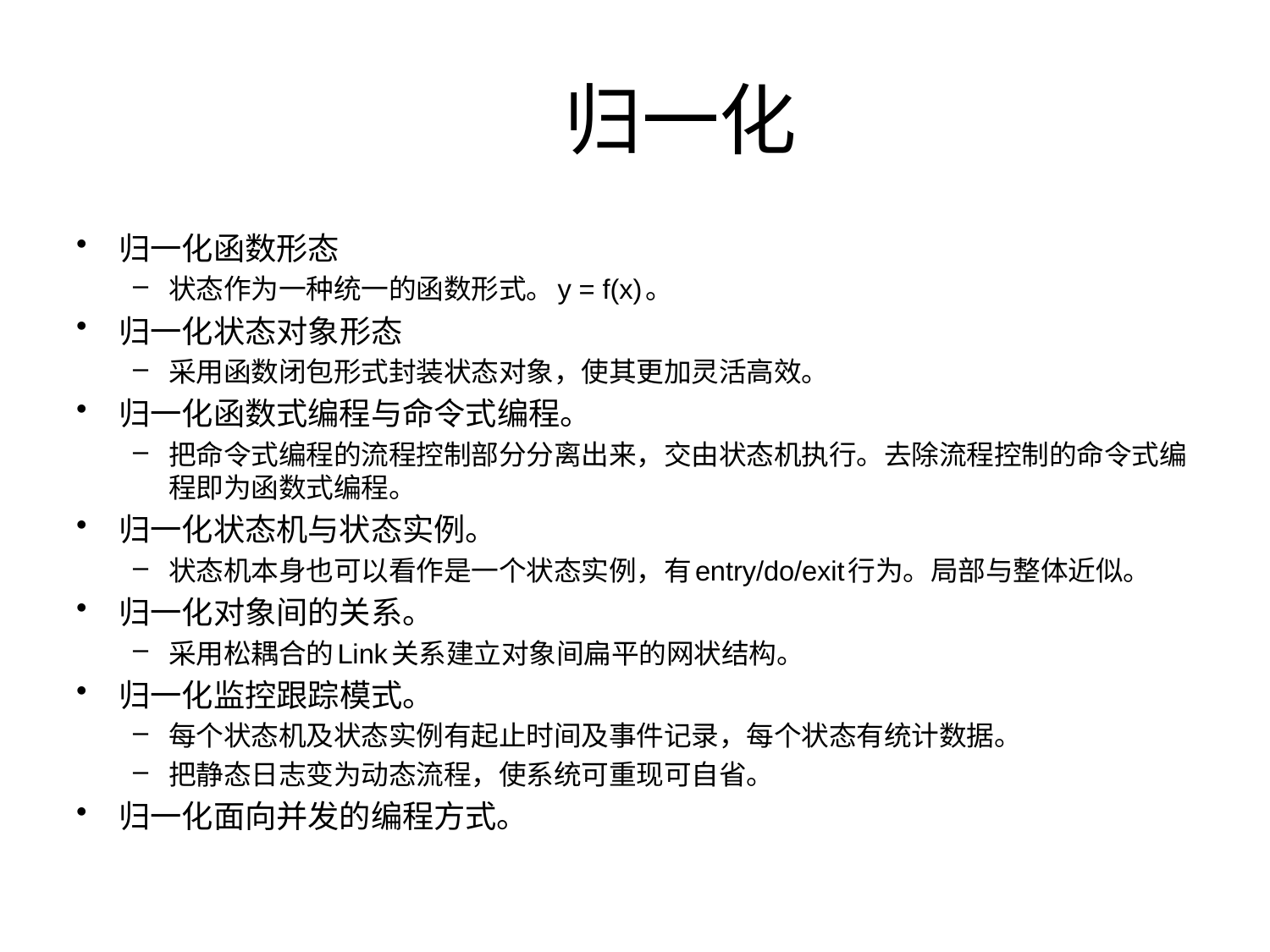

# 归一化
归一化函数形态
状态作为一种统一的函数形式。y = f(x)。
归一化状态对象形态
采用函数闭包形式封装状态对象，使其更加灵活高效。
归一化函数式编程与命令式编程。
把命令式编程的流程控制部分分离出来，交由状态机执行。去除流程控制的命令式编程即为函数式编程。
归一化状态机与状态实例。
状态机本身也可以看作是一个状态实例，有entry/do/exit行为。局部与整体近似。
归一化对象间的关系。
采用松耦合的Link关系建立对象间扁平的网状结构。
归一化监控跟踪模式。
每个状态机及状态实例有起止时间及事件记录，每个状态有统计数据。
把静态日志变为动态流程，使系统可重现可自省。
归一化面向并发的编程方式。